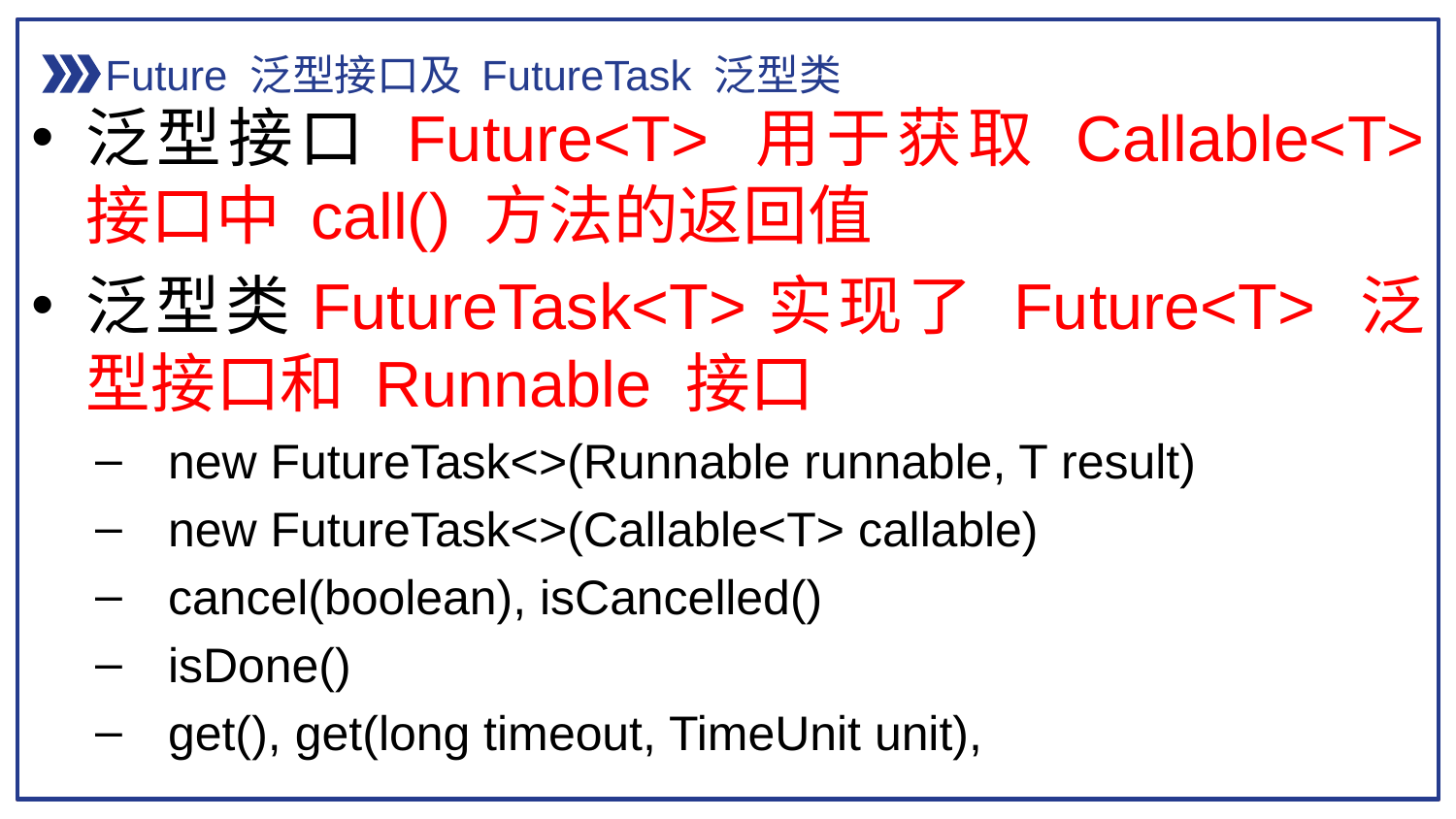

Future 泛型接口及 FutureTask 泛型类

泛型接口 Future<T> 用于获取 Callable<T> 接口中 call() 方法的返回值
泛型类FutureTask<T>实现了 Future<T> 泛型接口和 Runnable 接口
new FutureTask<>(Runnable runnable, T result)
new FutureTask<>(Callable<T> callable)
cancel(boolean), isCancelled()
isDone()
get(), get(long timeout, TimeUnit unit),